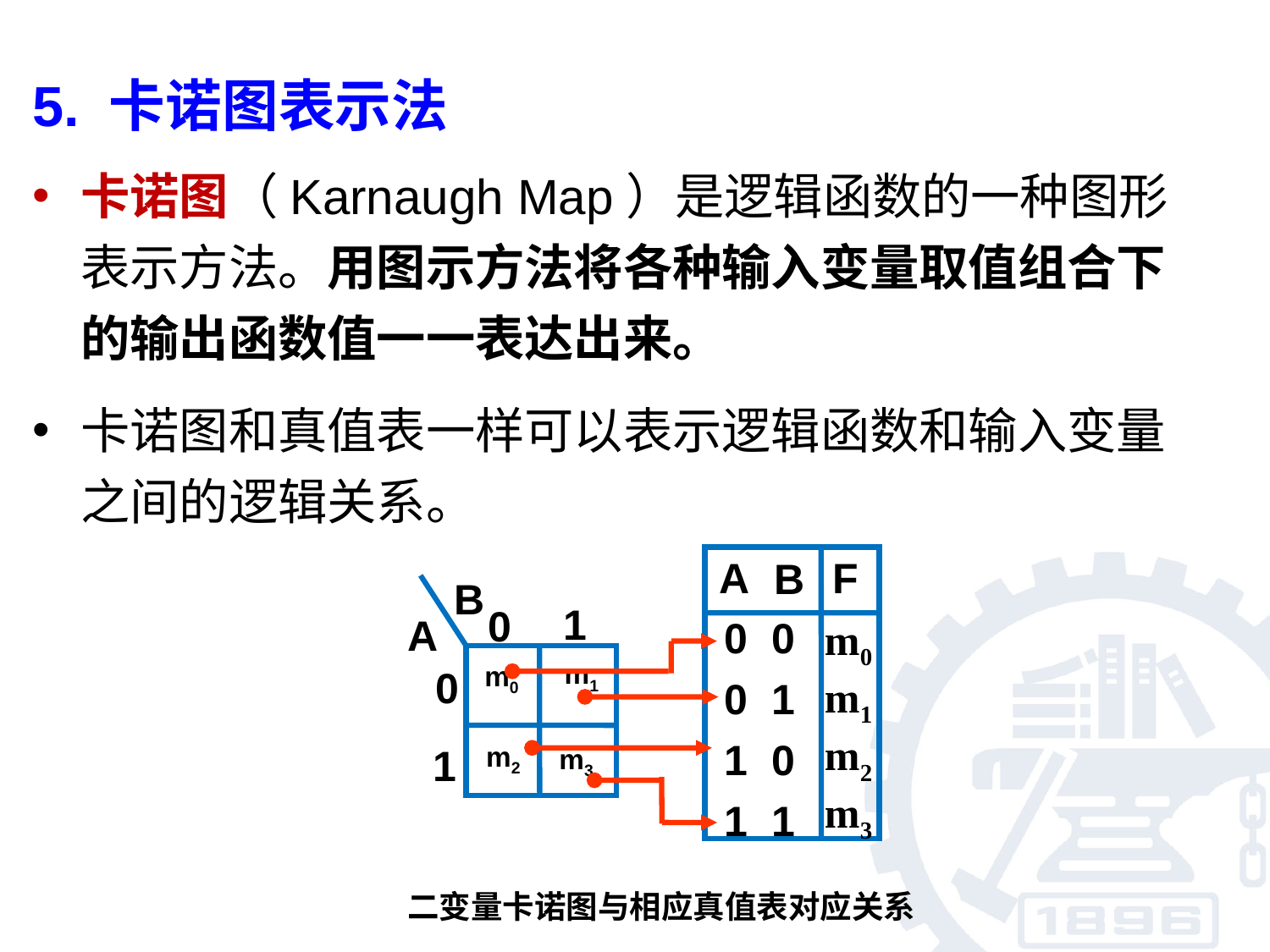

5. 卡诺图表示法
卡诺图（Karnaugh Map）是逻辑函数的一种图形表示方法。用图示方法将各种输入变量取值组合下的输出函数值一一表达出来。
卡诺图和真值表一样可以表示逻辑函数和输入变量之间的逻辑关系。
A
F

B

0  0
0  1
1  0
1  1

B

1
0
A

m1
m0
0

1
m2
m3
m0
m1
m2
m3

二变量卡诺图与相应真值表对应关系